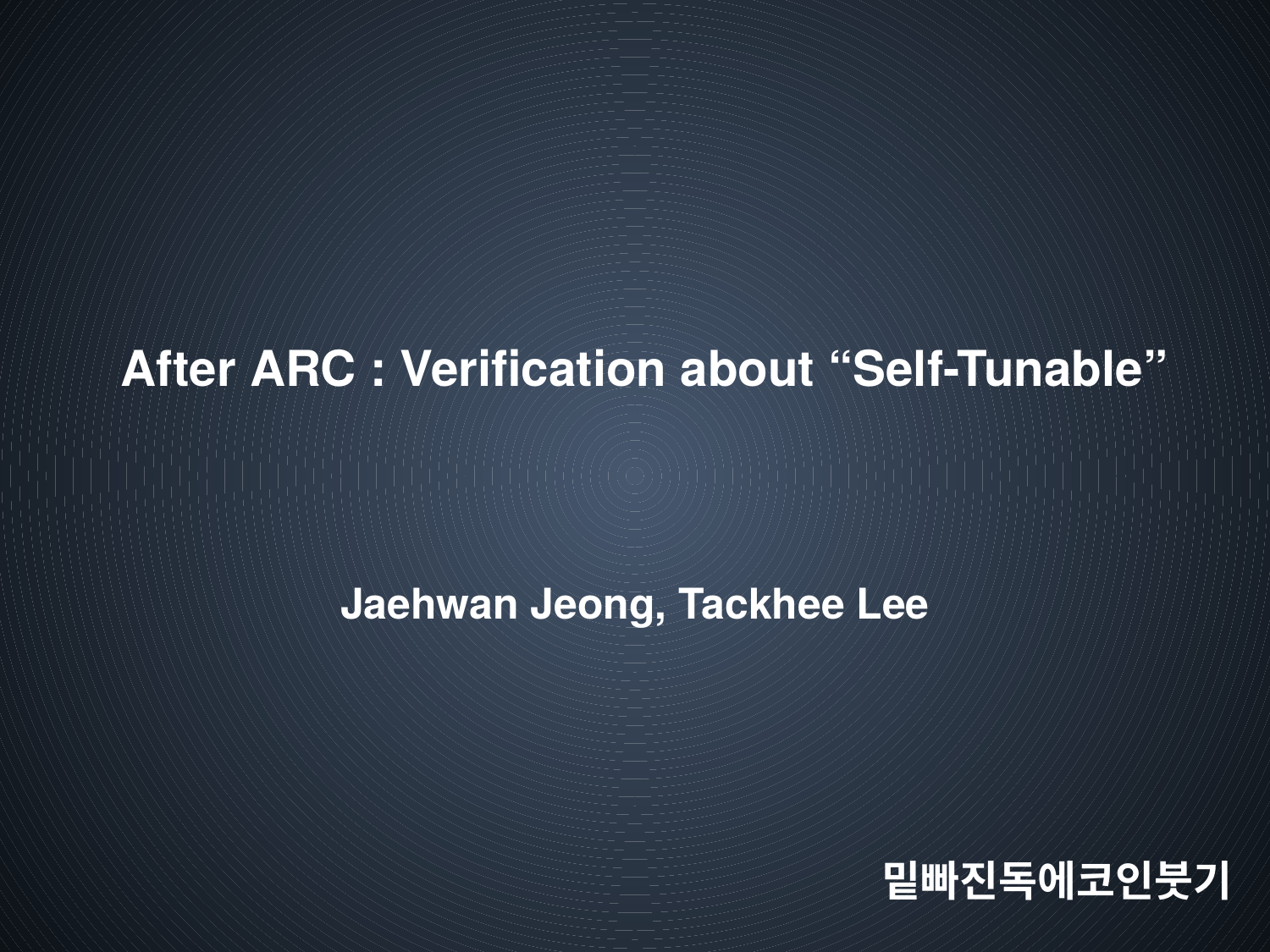

# After ARC : Verification about “Self-Tunable”
Jaehwan Jeong, Tackhee Lee
밑빠진독에코인붓기